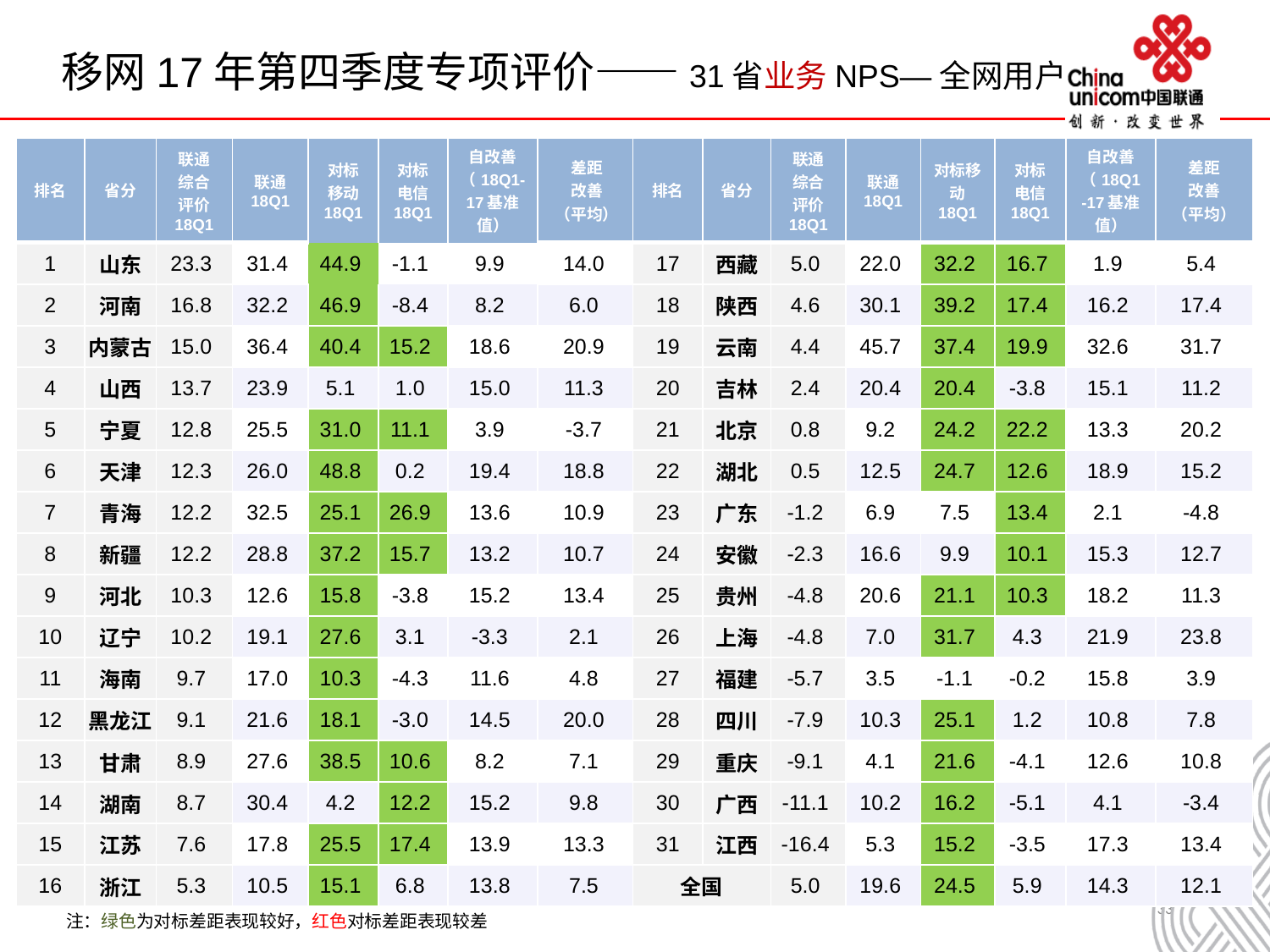

# 移网17年第四季度专项评价——31省业务NPS—全网用户
| 排名 | 省分 | 联通 综合 评价 18Q1 | 联通 18Q1 | 对标移动 18Q1 | 对标电信 18Q1 | 自改善 （18Q1-17基准值） | 差距 改善 （平均） |
| --- | --- | --- | --- | --- | --- | --- | --- |
| 1 | 山东 | 23.3 | 31.4 | 44.9 | -1.1 | 9.9 | 14.0 |
| 2 | 河南 | 16.8 | 32.2 | 46.9 | -8.4 | 8.2 | 6.0 |
| 3 | 内蒙古 | 15.0 | 36.4 | 40.4 | 15.2 | 18.6 | 20.9 |
| 4 | 山西 | 13.7 | 23.9 | 5.1 | 1.0 | 15.0 | 11.3 |
| 5 | 宁夏 | 12.8 | 25.5 | 31.0 | 11.1 | 3.9 | -3.7 |
| 6 | 天津 | 12.3 | 26.0 | 48.8 | 0.2 | 19.4 | 18.8 |
| 7 | 青海 | 12.2 | 32.5 | 25.1 | 26.9 | 13.6 | 10.9 |
| 8 | 新疆 | 12.2 | 28.8 | 37.2 | 15.7 | 13.2 | 10.7 |
| 9 | 河北 | 10.3 | 12.6 | 15.8 | -3.8 | 15.2 | 13.4 |
| 10 | 辽宁 | 10.2 | 19.1 | 27.6 | 3.1 | -3.3 | 2.1 |
| 11 | 海南 | 9.7 | 17.0 | 10.3 | -4.3 | 11.6 | 4.8 |
| 12 | 黑龙江 | 9.1 | 21.6 | 18.1 | -3.0 | 14.5 | 20.0 |
| 13 | 甘肃 | 8.9 | 27.6 | 38.5 | 10.6 | 8.2 | 7.1 |
| 14 | 湖南 | 8.7 | 30.4 | 4.2 | 12.2 | 15.2 | 9.8 |
| 15 | 江苏 | 7.6 | 17.8 | 25.5 | 17.4 | 13.9 | 13.3 |
| 16 | 浙江 | 5.3 | 10.5 | 15.1 | 6.8 | 13.8 | 7.5 |
| 排名 | 省分 | 联通 综合 评价 18Q1 | 联通 18Q1 | 对标移动 18Q1 | 对标电信 18Q1 | 自改善 （18Q1-17基准值） | 差距 改善 （平均） |
| --- | --- | --- | --- | --- | --- | --- | --- |
| 17 | 西藏 | 5.0 | 22.0 | 32.2 | 16.7 | 1.9 | 5.4 |
| 18 | 陕西 | 4.6 | 30.1 | 39.2 | 17.4 | 16.2 | 17.4 |
| 19 | 云南 | 4.4 | 45.7 | 37.4 | 19.9 | 32.6 | 31.7 |
| 20 | 吉林 | 2.4 | 20.4 | 20.4 | -3.8 | 15.1 | 11.2 |
| 21 | 北京 | 0.8 | 9.2 | 24.2 | 22.2 | 13.3 | 20.2 |
| 22 | 湖北 | 0.5 | 12.5 | 24.7 | 12.6 | 18.9 | 15.2 |
| 23 | 广东 | -1.2 | 6.9 | 7.5 | 13.4 | 2.1 | -4.8 |
| 24 | 安徽 | -2.3 | 16.6 | 9.9 | 10.1 | 15.3 | 12.7 |
| 25 | 贵州 | -4.8 | 20.6 | 21.1 | 10.3 | 18.2 | 11.3 |
| 26 | 上海 | -4.8 | 7.0 | 31.7 | 4.3 | 21.9 | 23.8 |
| 27 | 福建 | -5.7 | 3.5 | -1.1 | -0.2 | 15.8 | 3.9 |
| 28 | 四川 | -7.9 | 10.3 | 25.1 | 1.2 | 10.8 | 7.8 |
| 29 | 重庆 | -9.1 | 4.1 | 21.6 | -4.1 | 12.6 | 10.8 |
| 30 | 广西 | -11.1 | 10.2 | 16.2 | -5.1 | 4.1 | -3.4 |
| 31 | 江西 | -16.4 | 5.3 | 15.2 | -3.5 | 17.3 | 13.4 |
| 全国 |  | 5.0 | 19.6 | 24.5 | 5.9 | 14.3 | 12.1 |
注：绿色为对标差距表现较好，红色对标差距表现较差